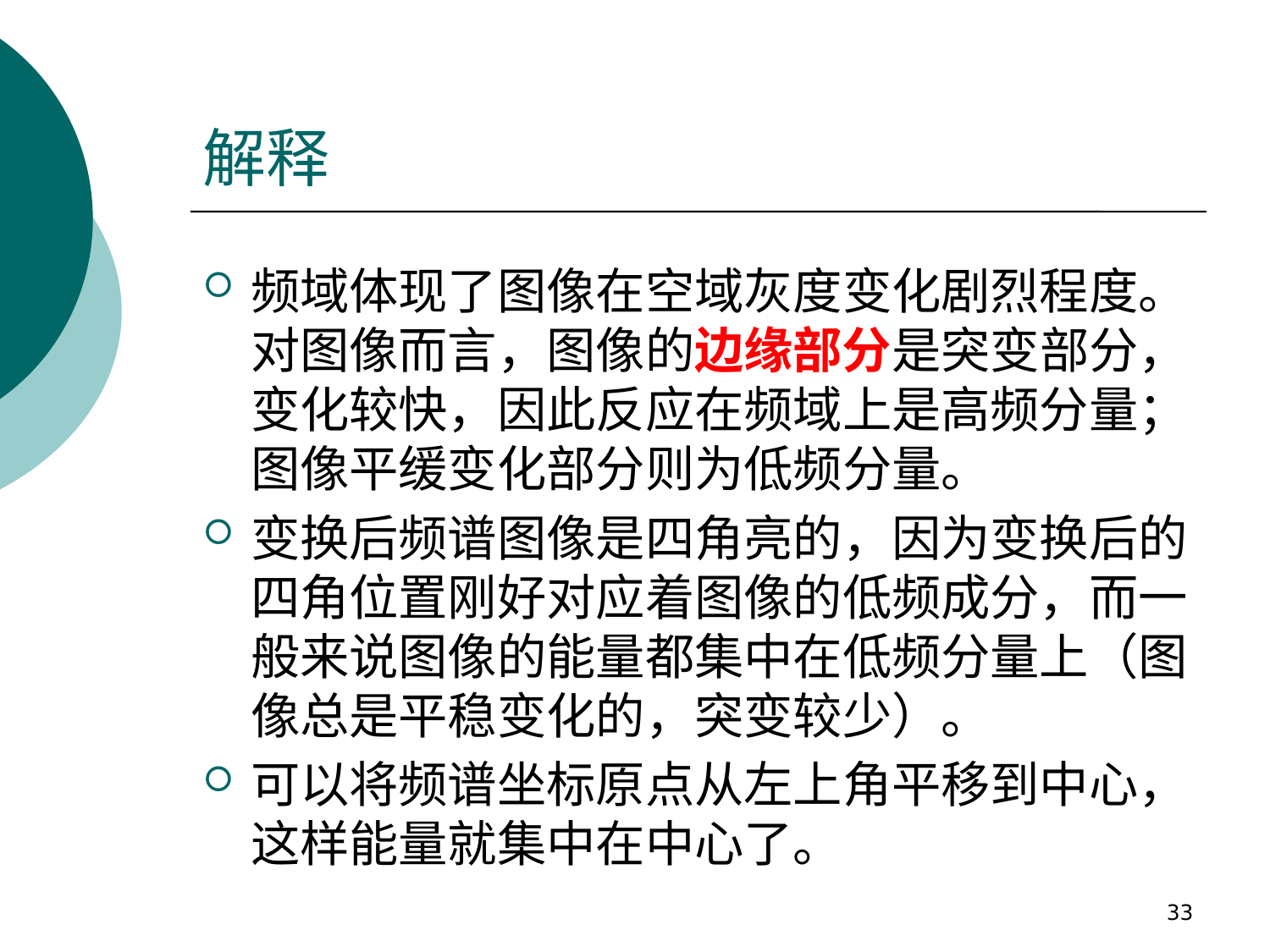

# 解释
频域体现了图像在空域灰度变化剧烈程度。对图像而言，图像的边缘部分是突变部分，变化较快，因此反应在频域上是高频分量；图像平缓变化部分则为低频分量。
变换后频谱图像是四角亮的，因为变换后的四角位置刚好对应着图像的低频成分，而一般来说图像的能量都集中在低频分量上（图像总是平稳变化的，突变较少）。
可以将频谱坐标原点从左上角平移到中心，这样能量就集中在中心了。
33